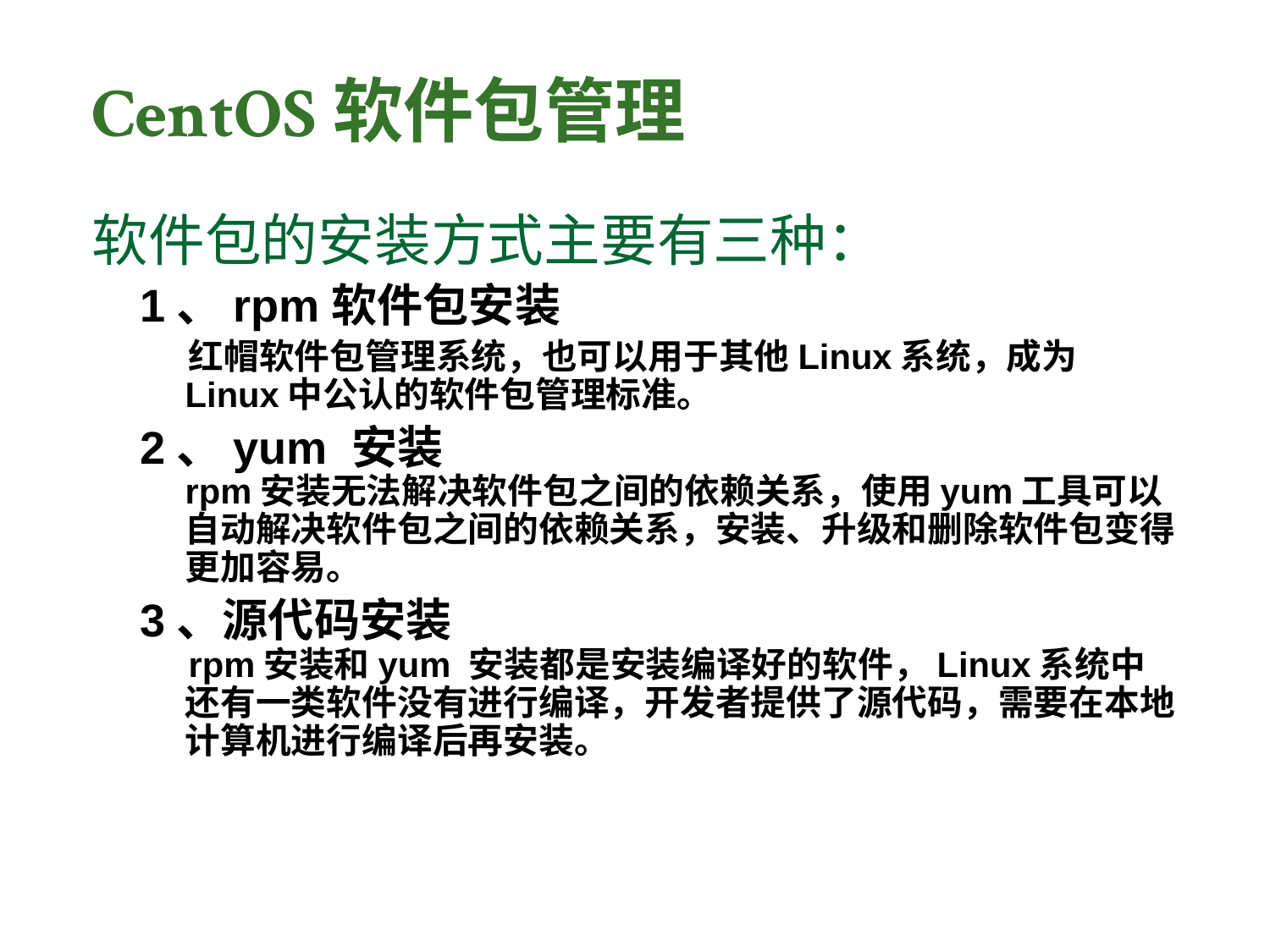

# CentOS软件包管理
软件包的安装方式主要有三种：
1、rpm软件包安装
     红帽软件包管理系统，也可以用于其他Linux系统，成为Linux中公认的软件包管理标准。
2、yum 安装
rpm安装无法解决软件包之间的依赖关系，使用yum工具可以自动解决软件包之间的依赖关系，安装、升级和删除软件包变得更加容易。
3、源代码安装
     rpm安装和yum 安装都是安装编译好的软件，Linux系统中还有一类软件没有进行编译，开发者提供了源代码，需要在本地计算机进行编译后再安装。